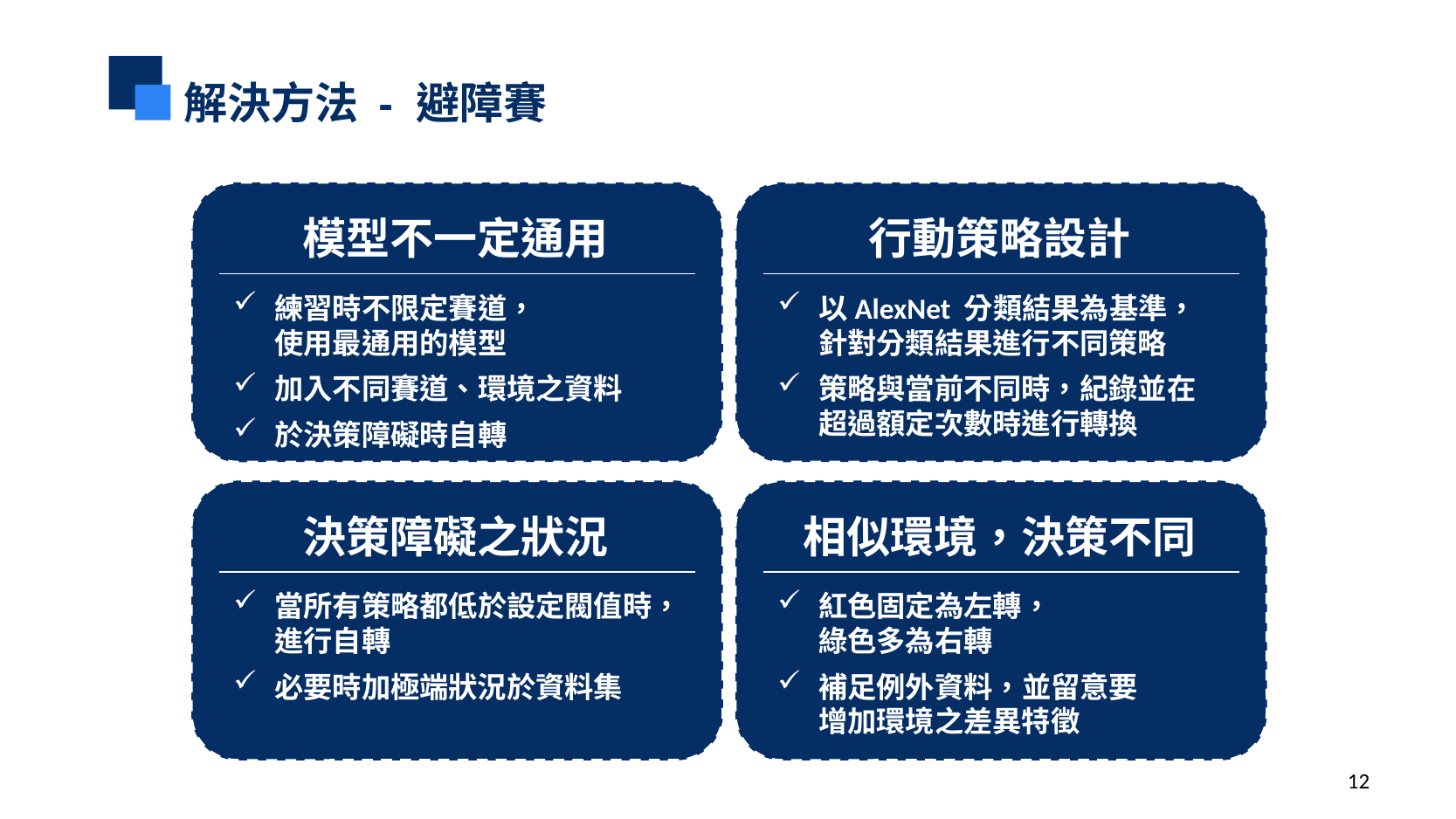

解決方法 - 避障賽

模型不一定通用
練習時不限定賽道，
使用最通用的模型
加入不同賽道、環境之資料
於決策障礙時自轉

行動策略設計
以AlexNet 分類結果為基準，
針對分類結果進行不同策略
策略與當前不同時，紀錄並在超過額定次數時進行轉換

決策障礙之狀況
當所有策略都低於設定閥值時，進行自轉
必要時加極端狀況於資料集

相似環境，決策不同
紅色固定為左轉，
綠色多為右轉
補足例外資料，並留意要
增加環境之差異特徵
12